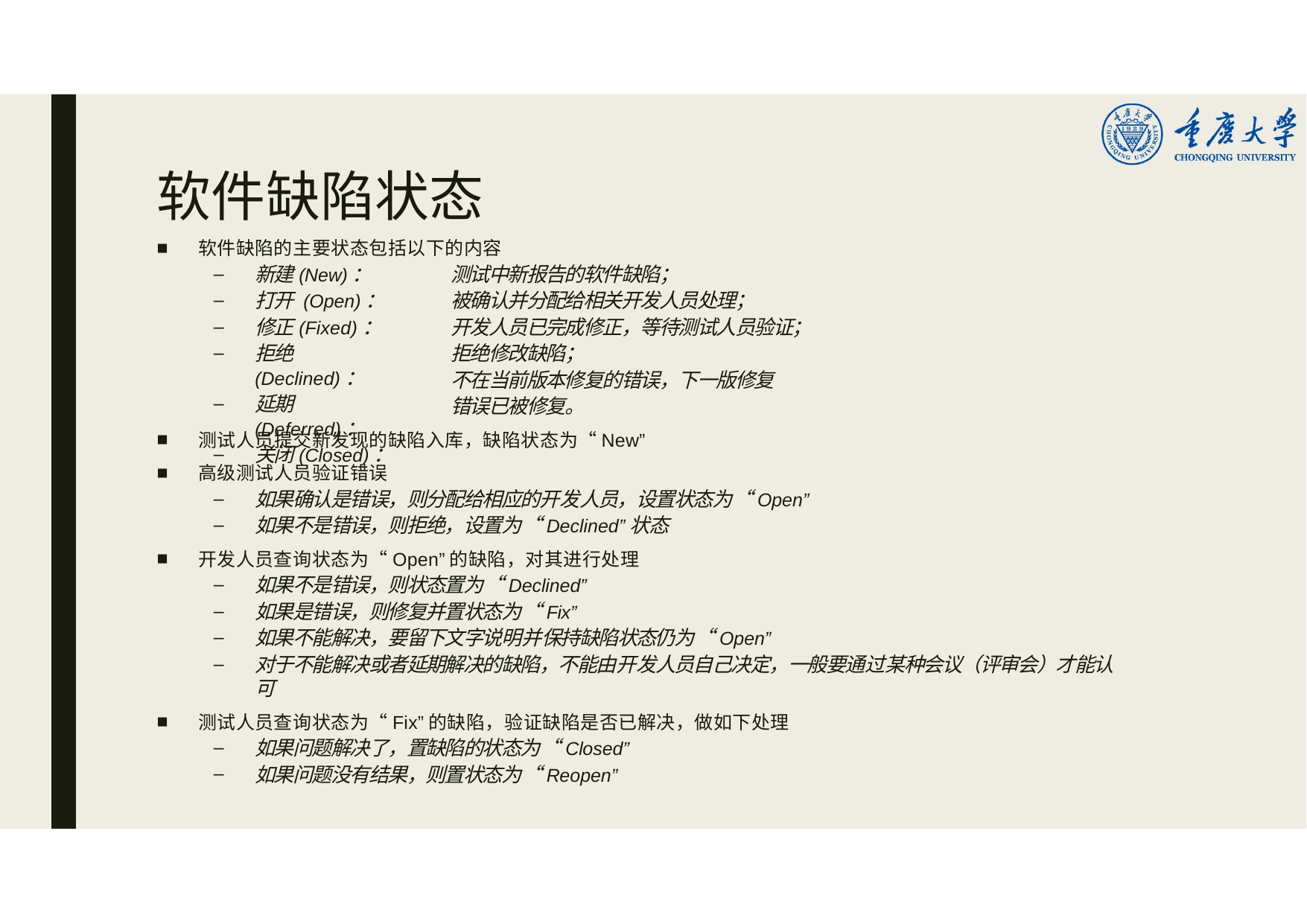

# 软件缺陷状态
软件缺陷的主要状态包括以下的内容
新建(New)：
打开 (Open)：
修正(Fixed)：
拒绝(Declined)：
延期(Deferred)：
关闭(Closed)：
测试中新报告的软件缺陷；
被确认并分配给相关开发人员处理；
开发人员已完成修正，等待测试人员验证； 拒绝修改缺陷；
不在当前版本修复的错误，下一版修复 错误已被修复。
测试人员提交新发现的缺陷入库，缺陷状态为“New”
高级测试人员验证错误
如果确认是错误，则分配给相应的开发人员，设置状态为“Open”
如果不是错误，则拒绝，设置为“Declined”状态
开发人员查询状态为“Open”的缺陷，对其进行处理
如果不是错误，则状态置为“Declined”
如果是错误，则修复并置状态为“Fix”
如果不能解决，要留下文字说明并保持缺陷状态仍为“Open”
对于不能解决或者延期解决的缺陷，不能由开发人员自己决定，一般要通过某种会议（评审会）才能认可
测试人员查询状态为“Fix”的缺陷，验证缺陷是否已解决，做如下处理
如果问题解决了，置缺陷的状态为“Closed”
如果问题没有结果，则置状态为“Reopen”